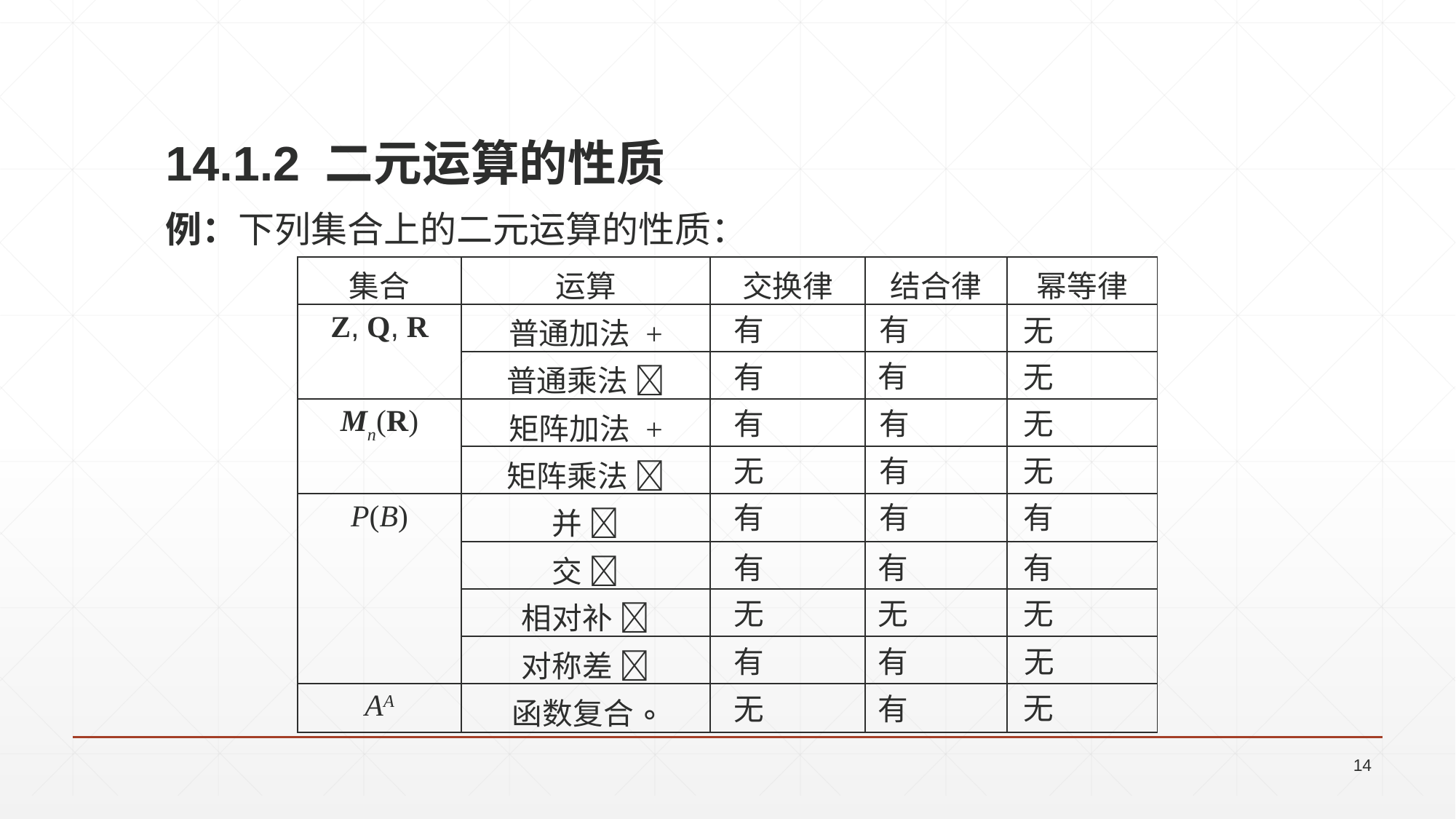

# 14.1.2 二元运算的性质
例：下列集合上的二元运算的性质：
| 集合 | 运算 | 交换律 | 结合律 | 幂等律 |
| --- | --- | --- | --- | --- |
| Z, Q, R | 普通加法 + |  |  |  |
|  | 普通乘法 × |  |  |  |
| Mn(R) | 矩阵加法 + |  |  |  |
|  | 矩阵乘法 × |  |  |  |
| P(B) | 并 ∪ |  |  |  |
|  | 交 ∩ |  |  |  |
|  | 相对补 − |  |  |  |
|  | 对称差 ⊕ |  |  |  |
| AA | 函数复合 ∘ |  |  |  |
有
有
无
有
无
有
无
有
有
有
无
无
有
有
有
有
有
有
无
无
无
无
有
有
无
无
有
14